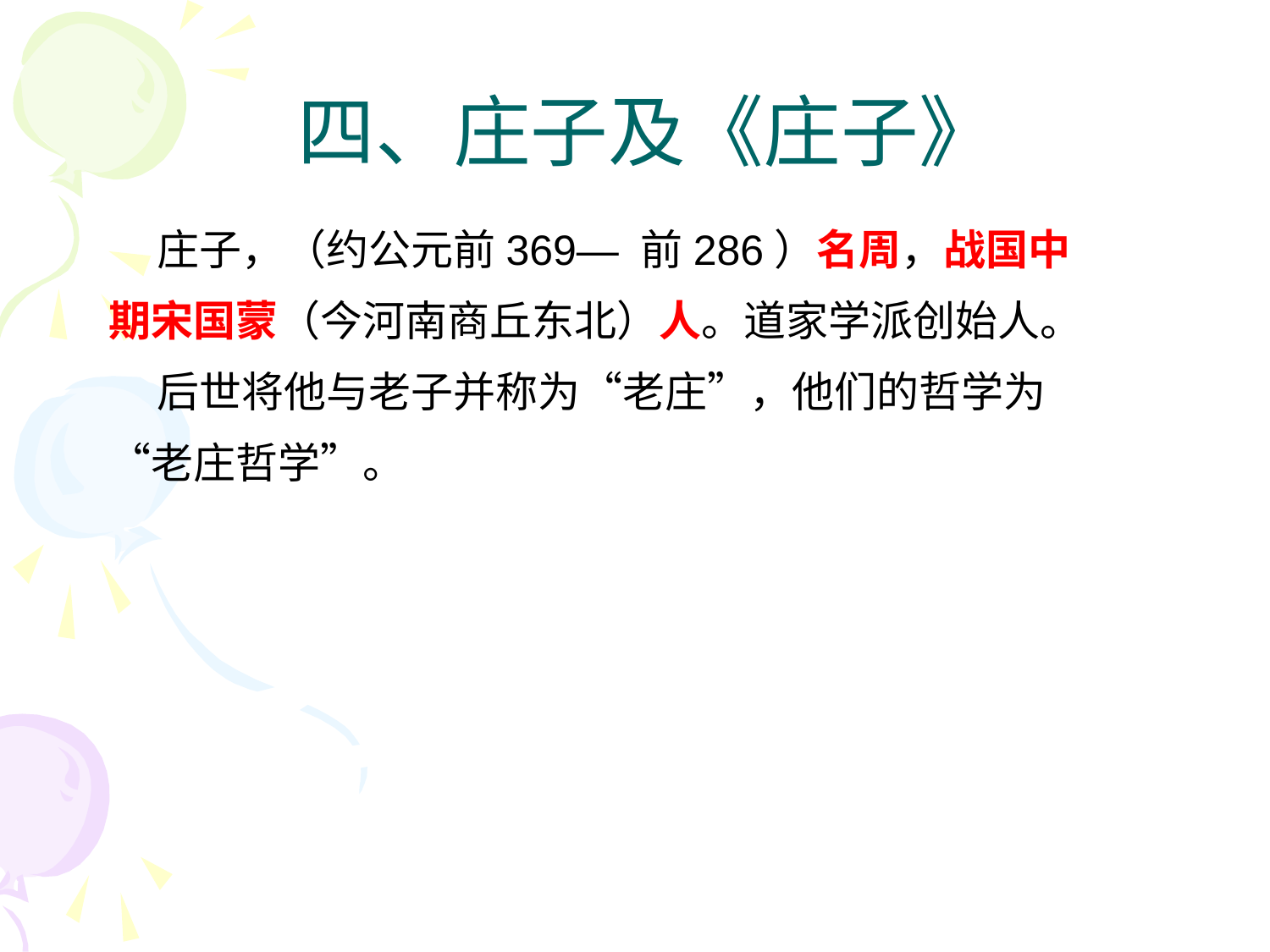

# 四、庄子及《庄子》
    庄子，（约公元前369— 前286）名周，战国中期宋国蒙（今河南商丘东北）人。道家学派创始人。
    后世将他与老子并称为“老庄”，他们的哲学为“老庄哲学”。